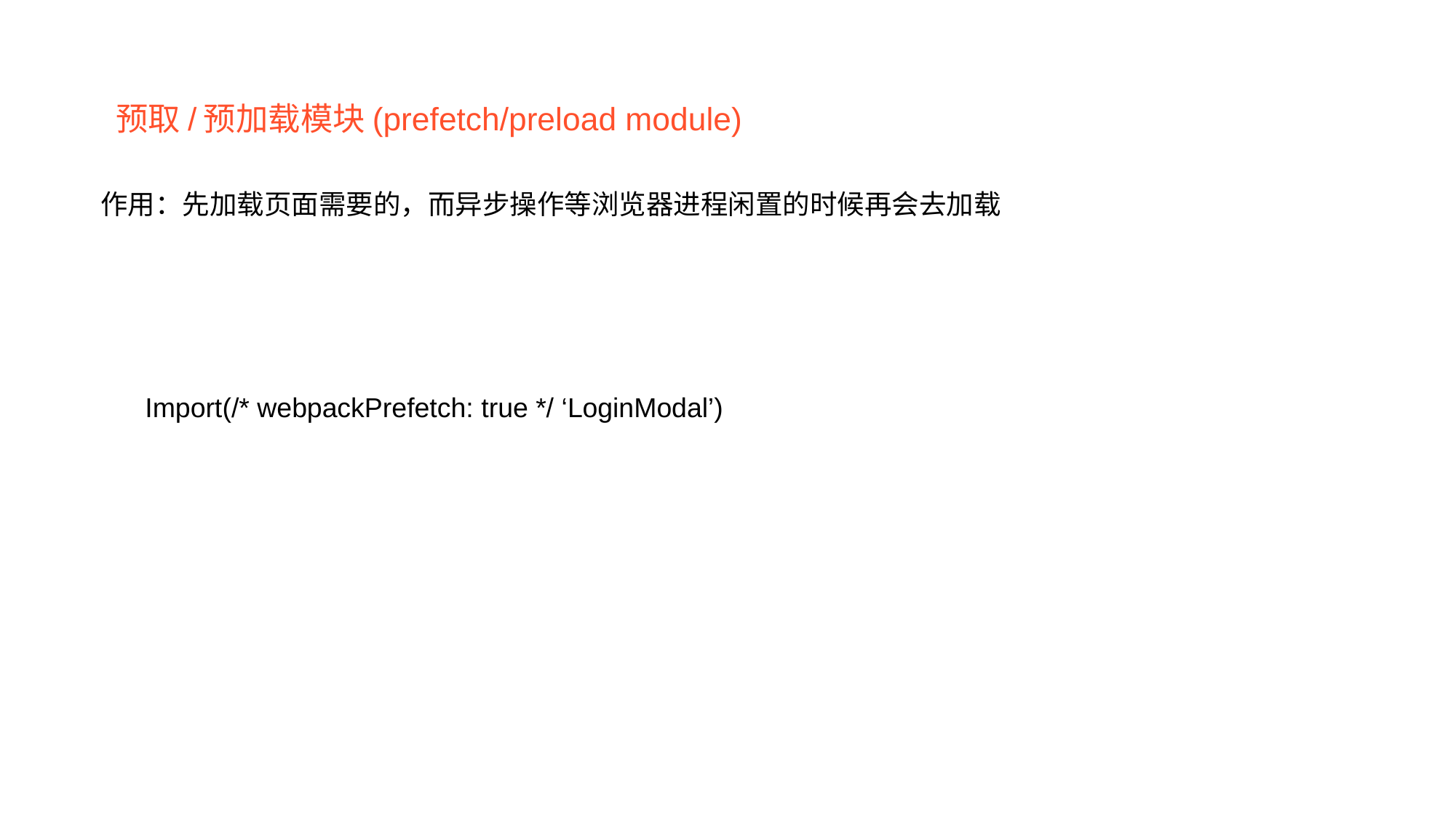

# 预取/预加载模块(prefetch/preload module)
作用：先加载页面需要的，而异步操作等浏览器进程闲置的时候再会去加载

Import(/* webpackPrefetch: true */ ‘LoginModal’)